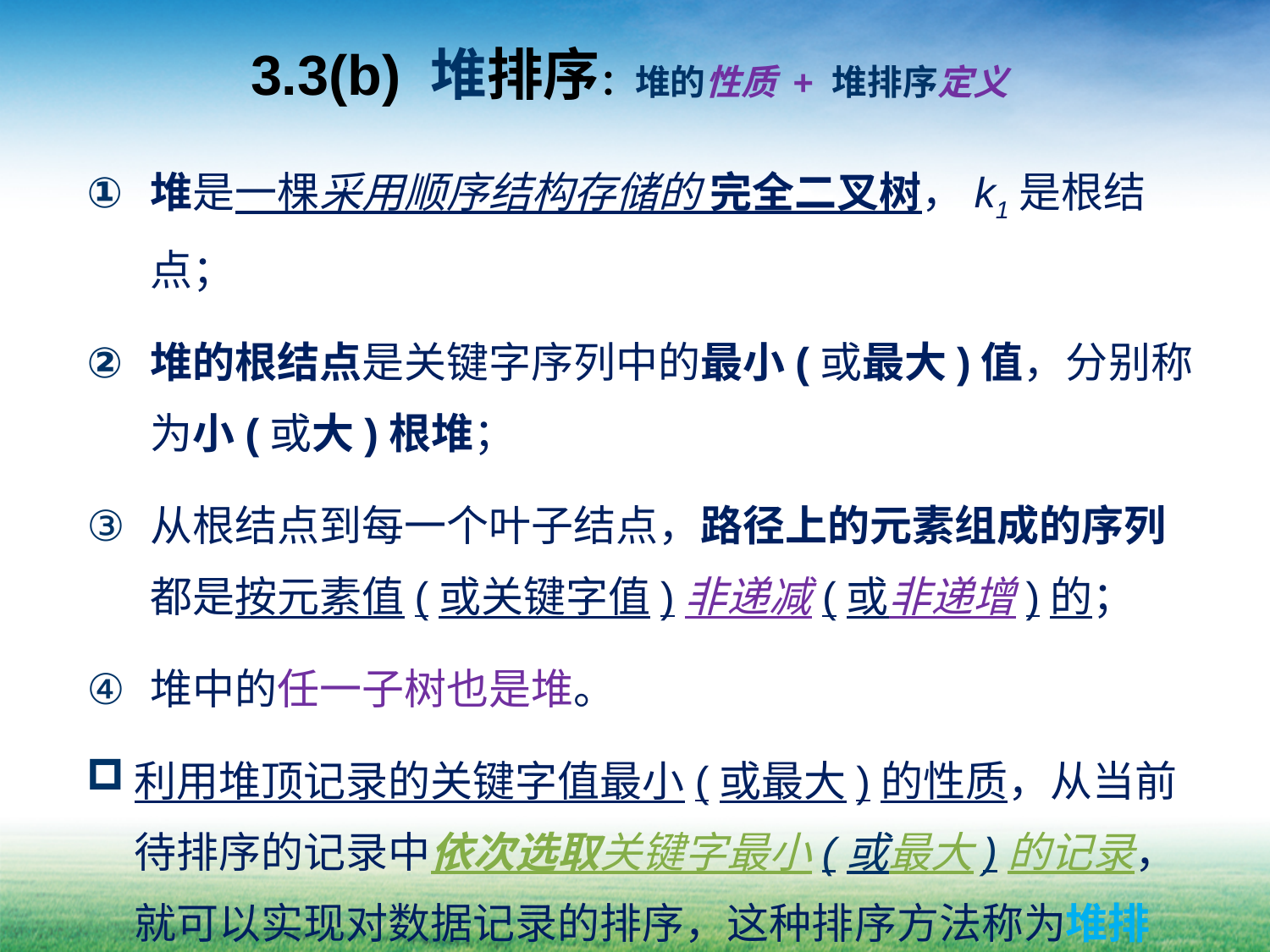

# 3.3(b) 堆排序：堆的性质 + 堆排序定义
堆是一棵采用顺序结构存储的 完全二叉树，k1是根结点；
堆的根结点是关键字序列中的最小(或最大)值，分别称为小(或大)根堆；
从根结点到每一个叶子结点，路径上的元素组成的序列都是按元素值(或关键字值)非递减(或非递增)的；
堆中的任一子树也是堆。
利用堆顶记录的关键字值最小(或最大)的性质，从当前待排序的记录中依次选取关键字最小(或最大)的记录，就可以实现对数据记录的排序，这种排序方法称为堆排序。